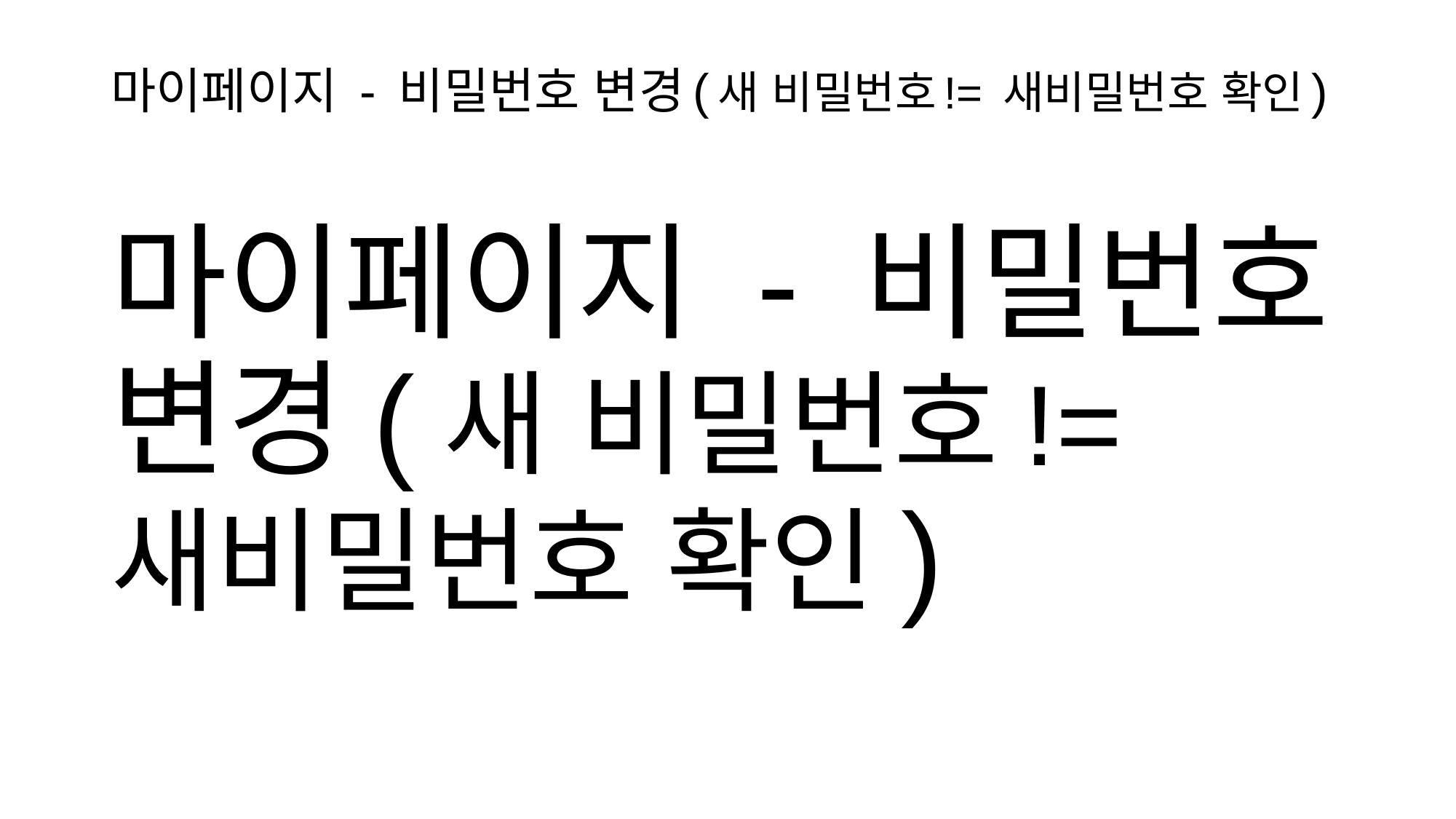

# 마이페이지 - 비밀번호 변경(새 비밀번호!= 새비밀번호 확인)
마이페이지 - 비밀번호 변경(새 비밀번호!= 새비밀번호 확인)